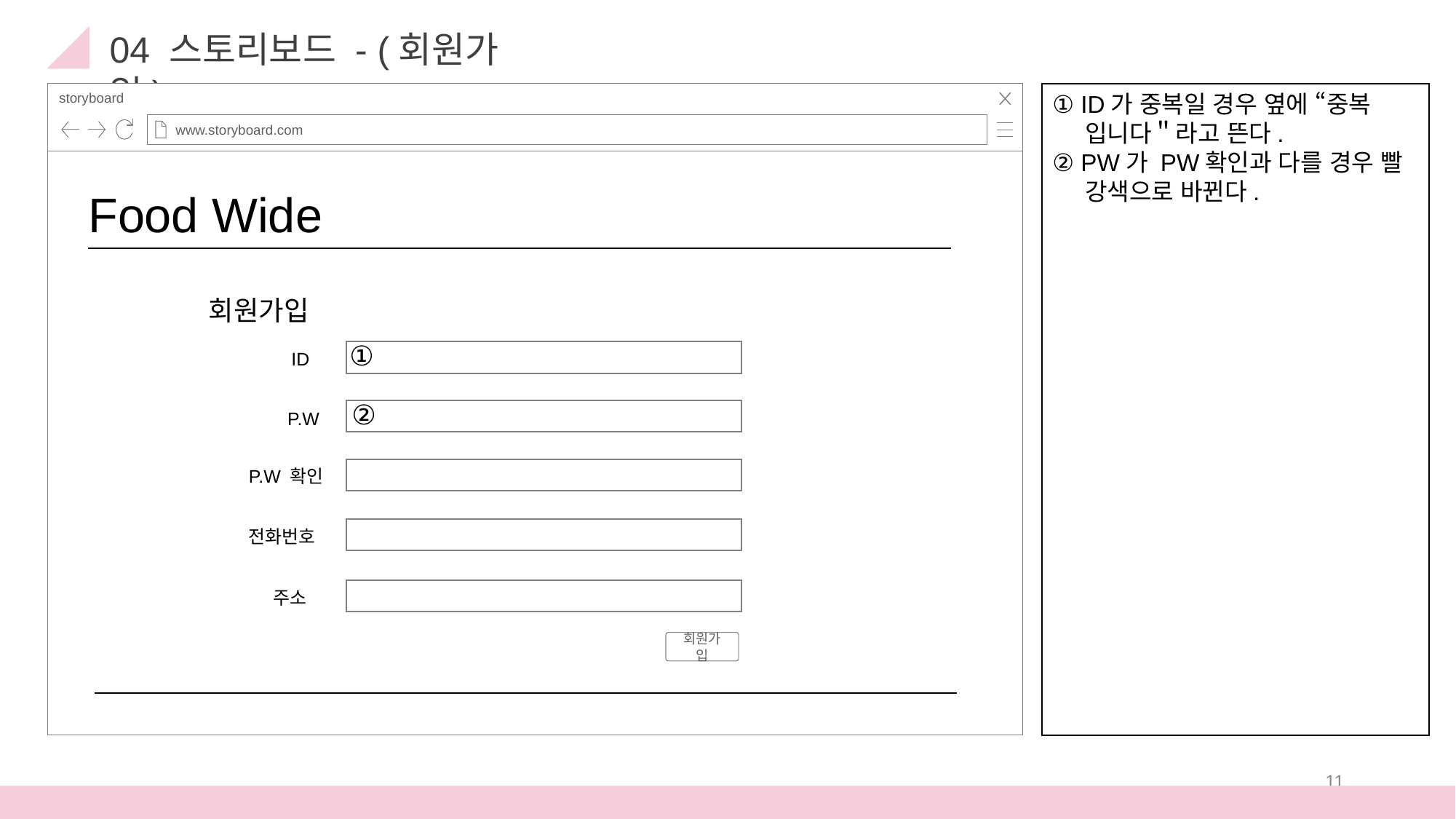

04 스토리보드 - (회원가입)

storyboard

www.storyboard.com

① ID가 중복일 경우 옆에 “중복
    입니다＂라고 뜬다.
② PW가 PW확인과 다를 경우 빨
    강색으로 바뀐다.
Food Wide
회원가입
①

ID
②

P.W

P.W 확인

전화번호

주소
회원가입
11